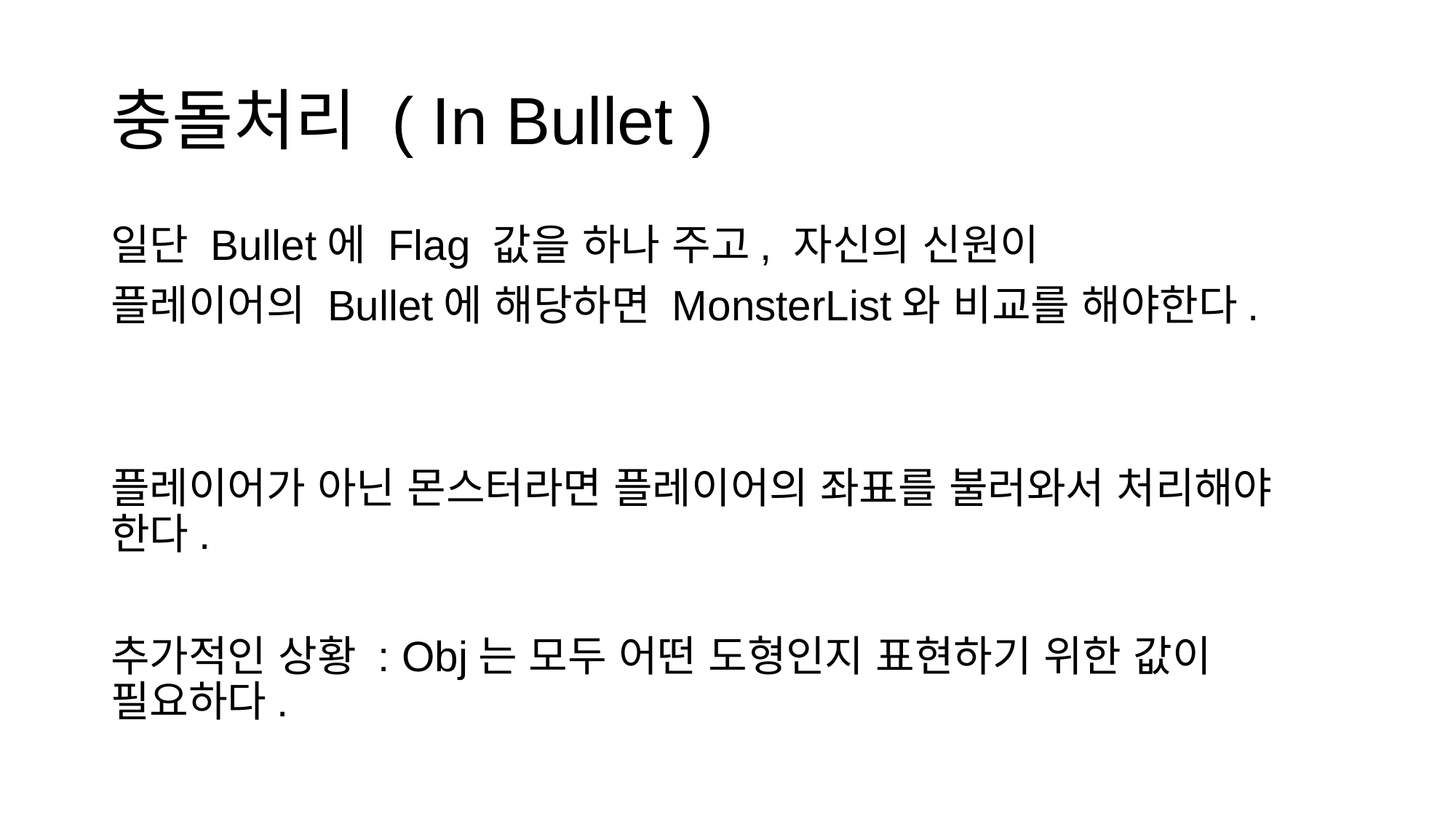

# 충돌처리 ( In Bullet )
일단 Bullet에 Flag 값을 하나 주고, 자신의 신원이
플레이어의 Bullet에 해당하면 MonsterList와 비교를 해야한다.

플레이어가 아닌 몬스터라면 플레이어의 좌표를 불러와서 처리해야 한다.

추가적인 상황 : Obj는 모두 어떤 도형인지 표현하기 위한 값이 필요하다.